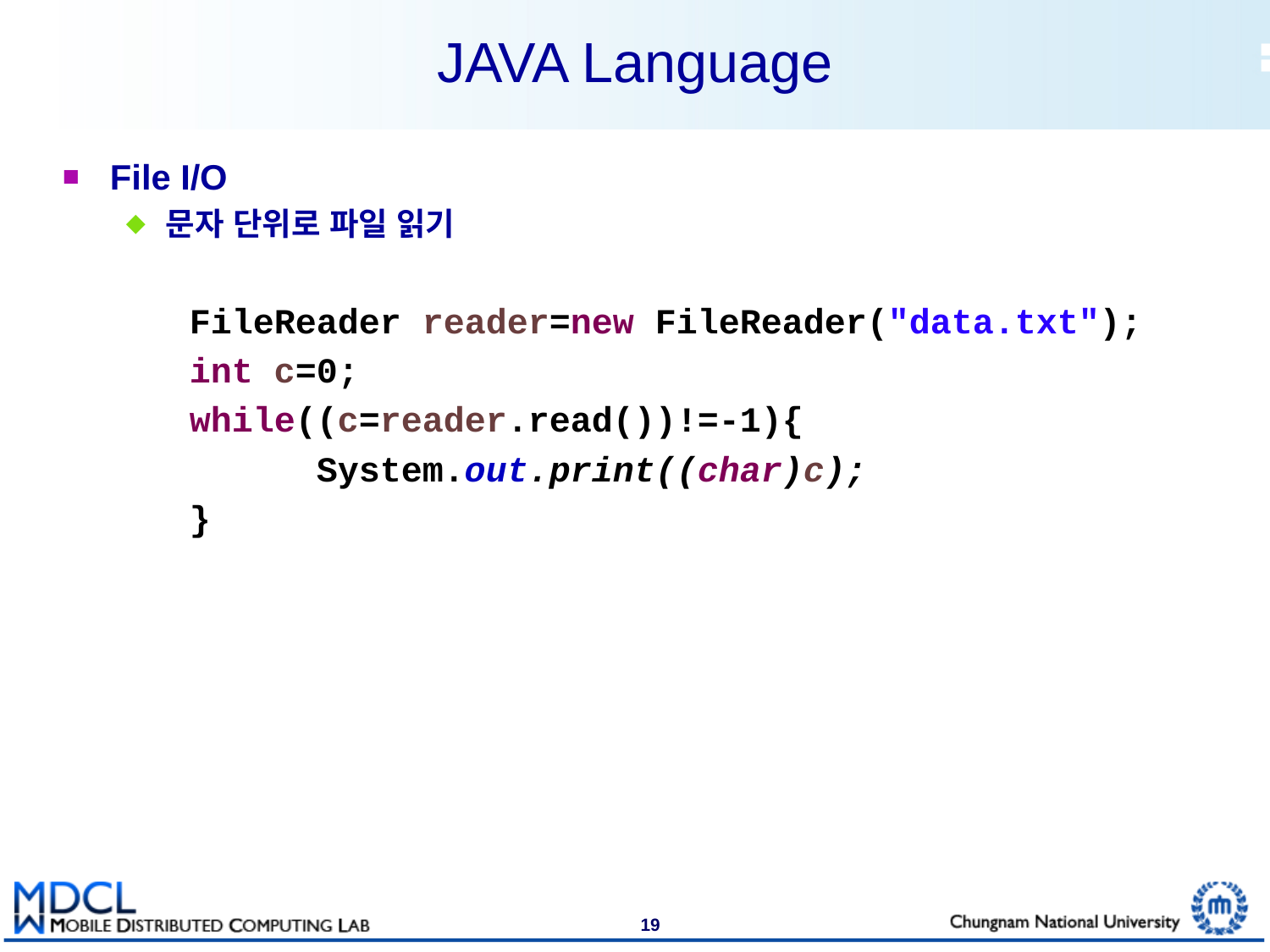

# JAVA Language
File I/O
문자 단위로 파일 읽기

	FileReader reader=new FileReader("data.txt");
	int c=0;
	while((c=reader.read())!=-1){
		System.out.print((char)c);
	}